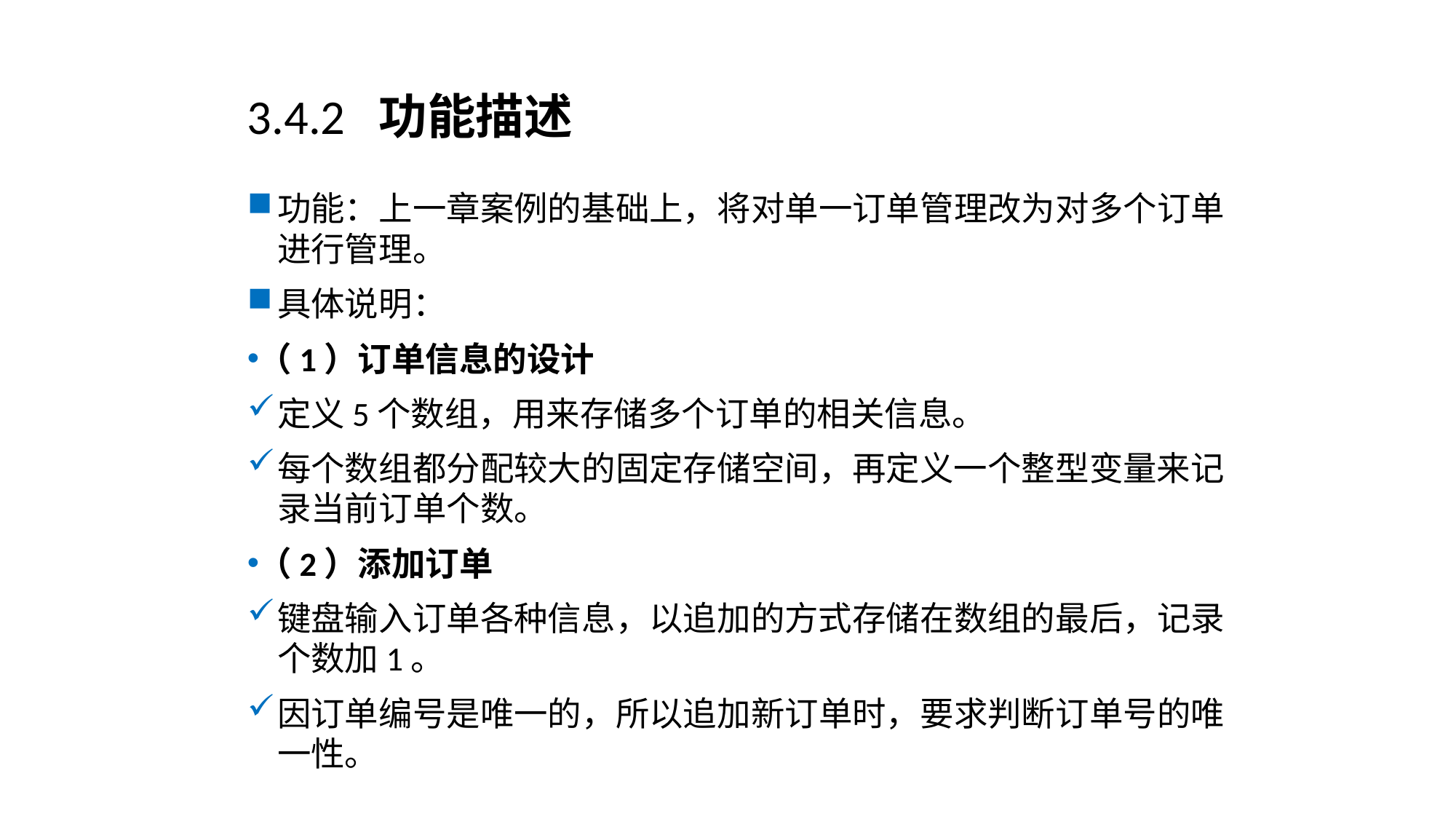

# 3.4.2  功能描述
功能：上一章案例的基础上，将对单一订单管理改为对多个订单进行管理。
具体说明：
（1）订单信息的设计
定义5个数组，用来存储多个订单的相关信息。
每个数组都分配较大的固定存储空间，再定义一个整型变量来记录当前订单个数。
（2）添加订单
键盘输入订单各种信息，以追加的方式存储在数组的最后，记录个数加1。
因订单编号是唯一的，所以追加新订单时，要求判断订单号的唯一性。